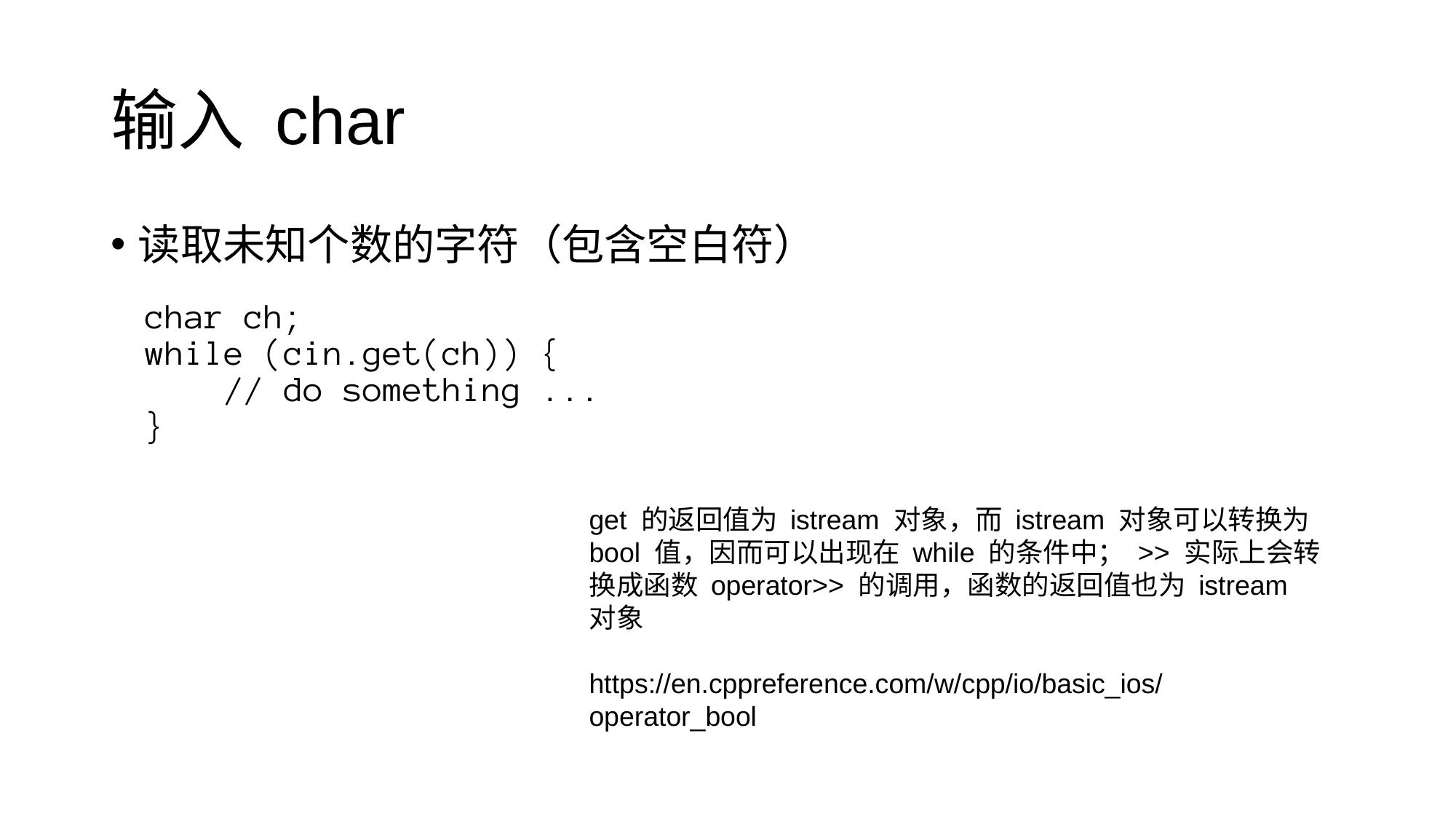

# 输入 char
读取未知个数的字符（包含空白符）

| char ch; while (cin.get(ch)) { // do something ... } |
| --- |
get 的返回值为 istream 对象，而 istream 对象可以转换为 bool 值，因而可以出现在 while 的条件中； >> 实际上会转换成函数 operator>> 的调用，函数的返回值也为 istream 对象

https://en.cppreference.com/w/cpp/io/basic_ios/operator_bool